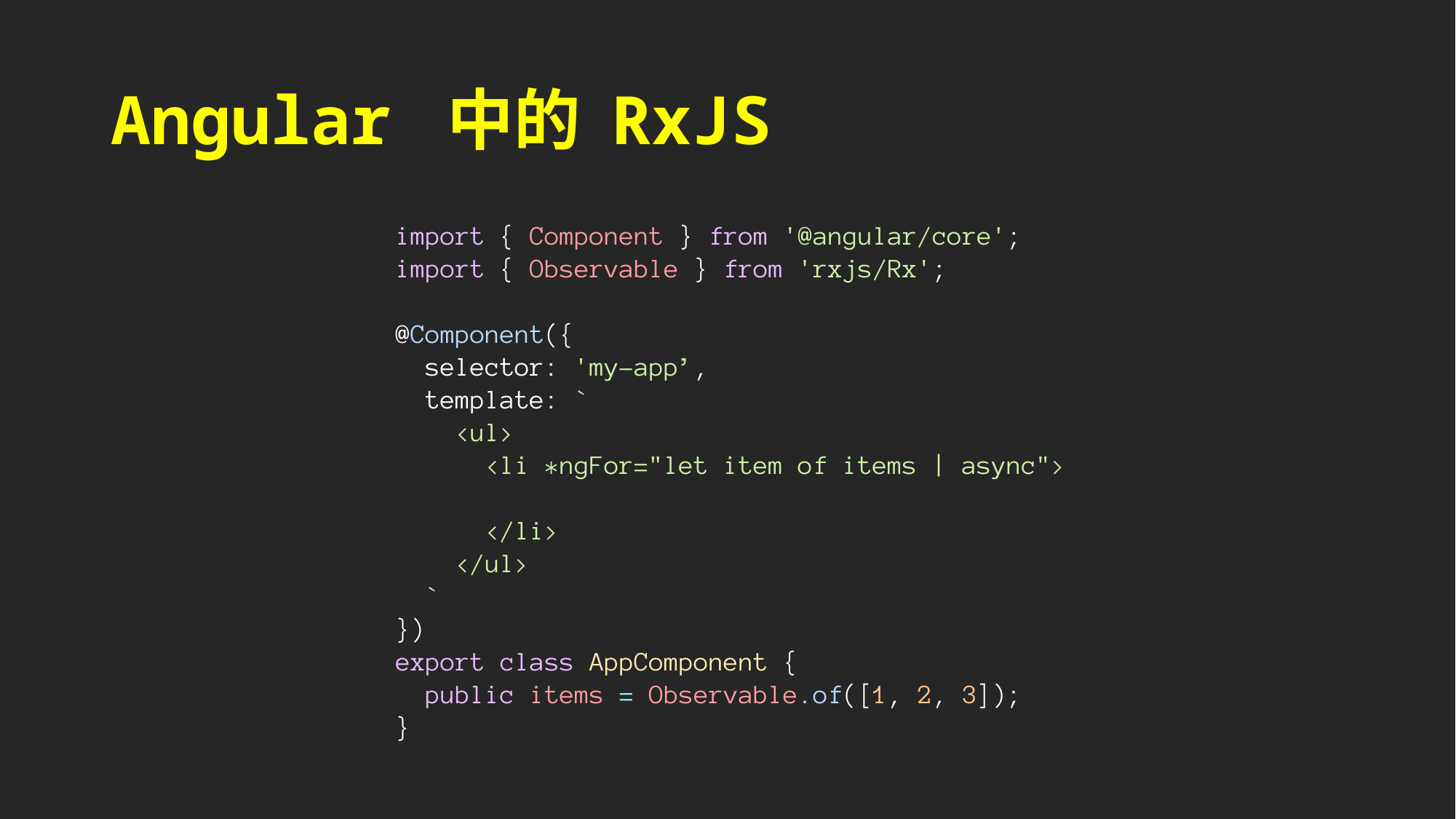

# Angular 中的 RxJS
import { Component } from '@angular/core';
import { Observable } from 'rxjs/Rx';
@Component({
  selector: 'my-app’,
  template: `
    <ul>
      <li *ngFor="let item of items | async">
      </li>
    </ul>
  `
})
export class AppComponent {
  public items = Observable.of([1, 2, 3]);
}